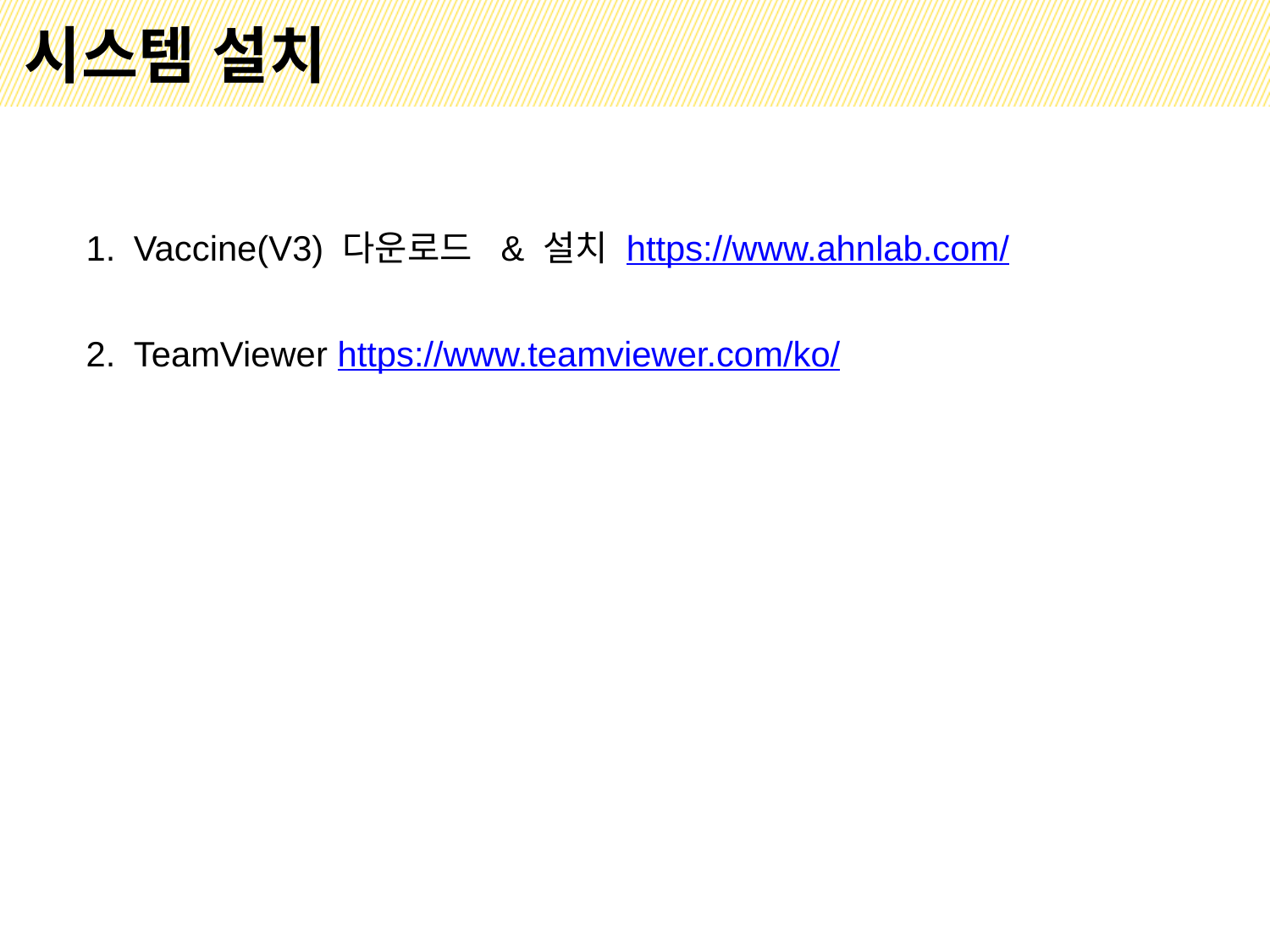

# 시스템 설치
Vaccine(V3) 다운로드  & 설치 https://www.ahnlab.com/
TeamViewer https://www.teamviewer.com/ko/